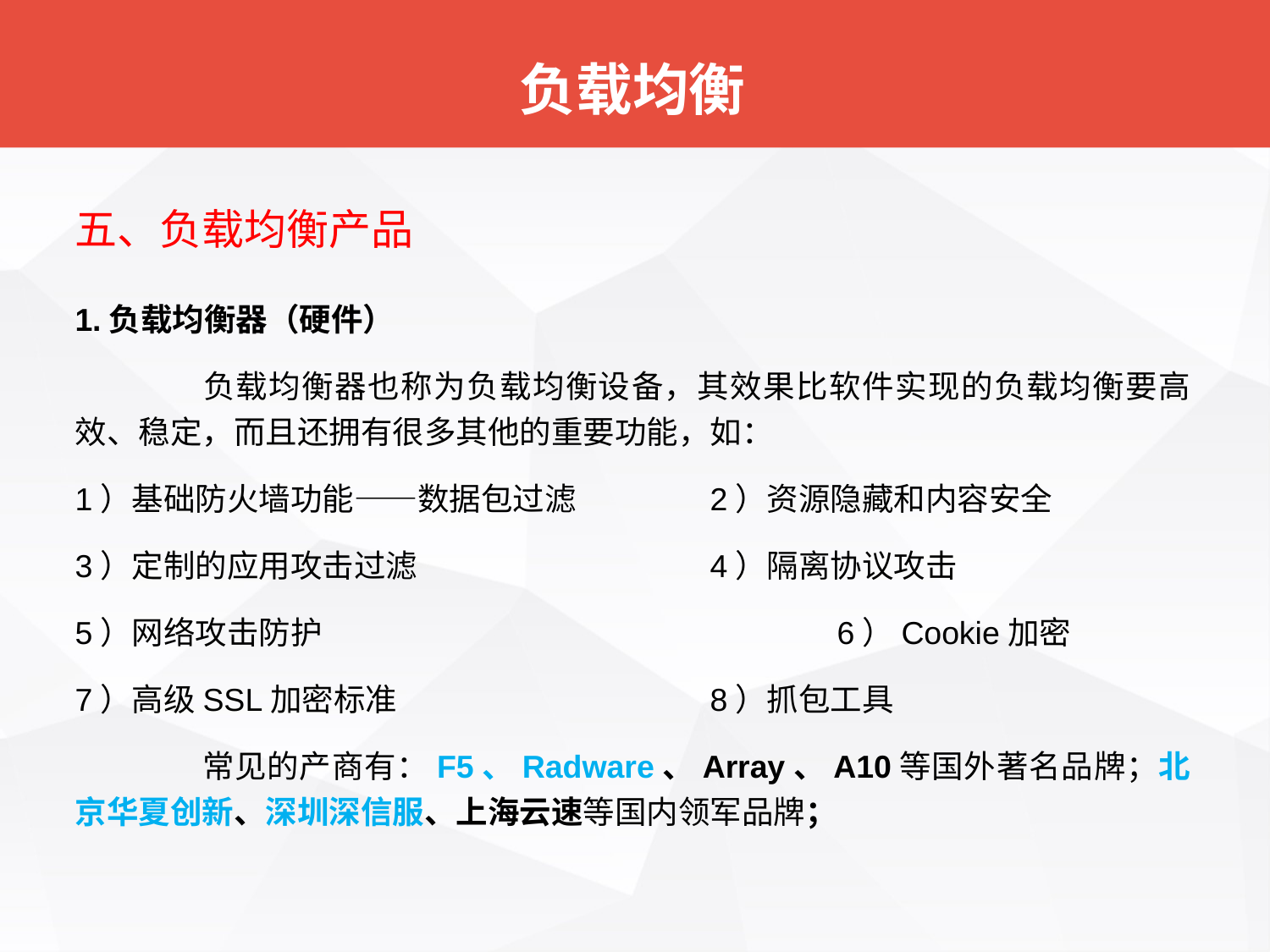

# 负载均衡
五、负载均衡产品
1.负载均衡器（硬件）
	负载均衡器也称为负载均衡设备，其效果比软件实现的负载均衡要高效、稳定，而且还拥有很多其他的重要功能，如：
1）基础防火墙功能——数据包过滤  	2）资源隐藏和内容安全
3）定制的应用攻击过滤  			4）隔离协议攻击
5）网络攻击防护  				6）Cookie加密
7）高级SSL加密标准  			8）抓包工具
	常见的产商有：F5、Radware、Array、A10等国外著名品牌；北京华夏创新、深圳深信服、上海云速等国内领军品牌；